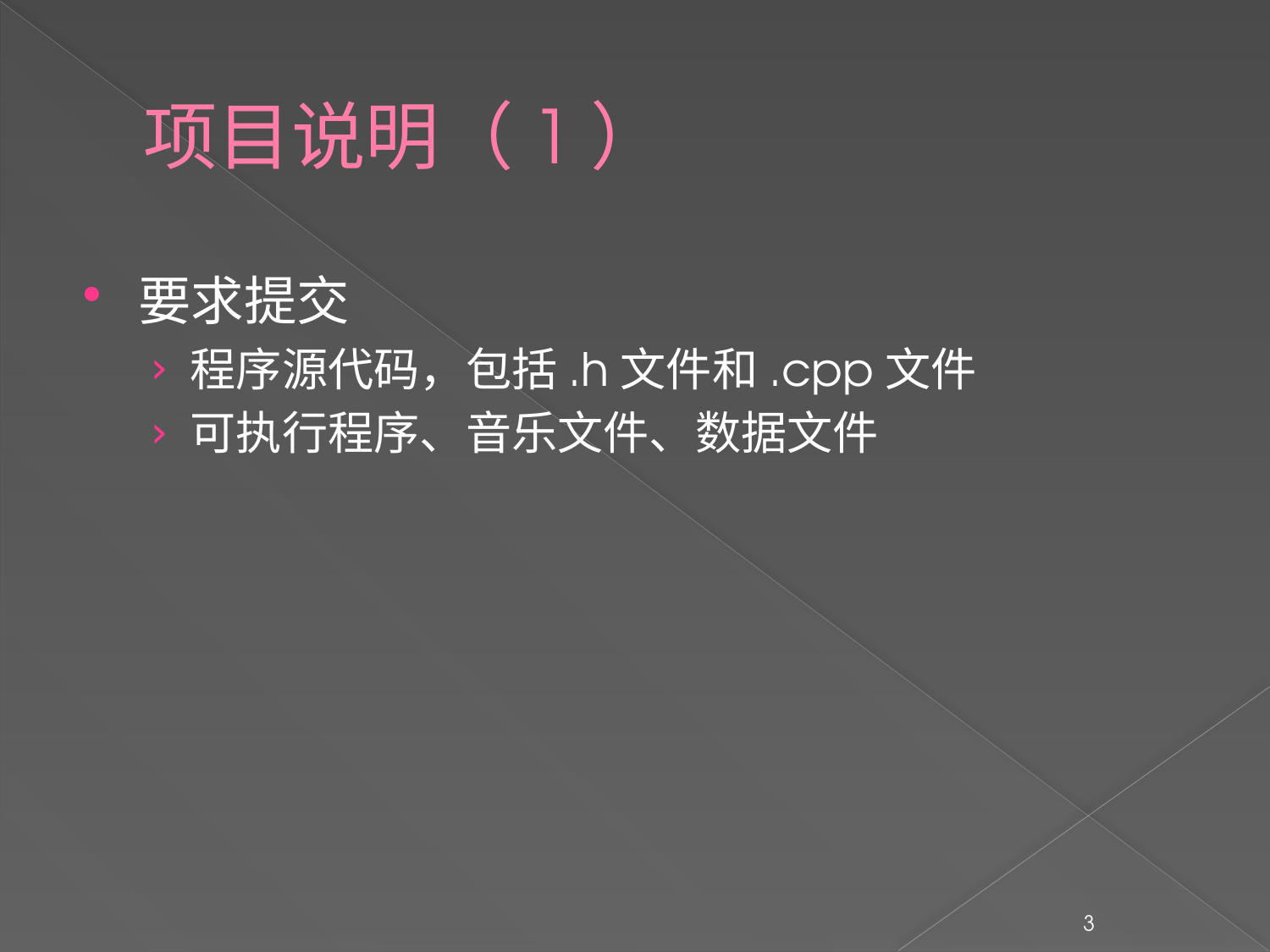

# 项目说明（1）
要求提交
程序源代码，包括.h文件和.cpp文件
可执行程序、音乐文件、数据文件
3